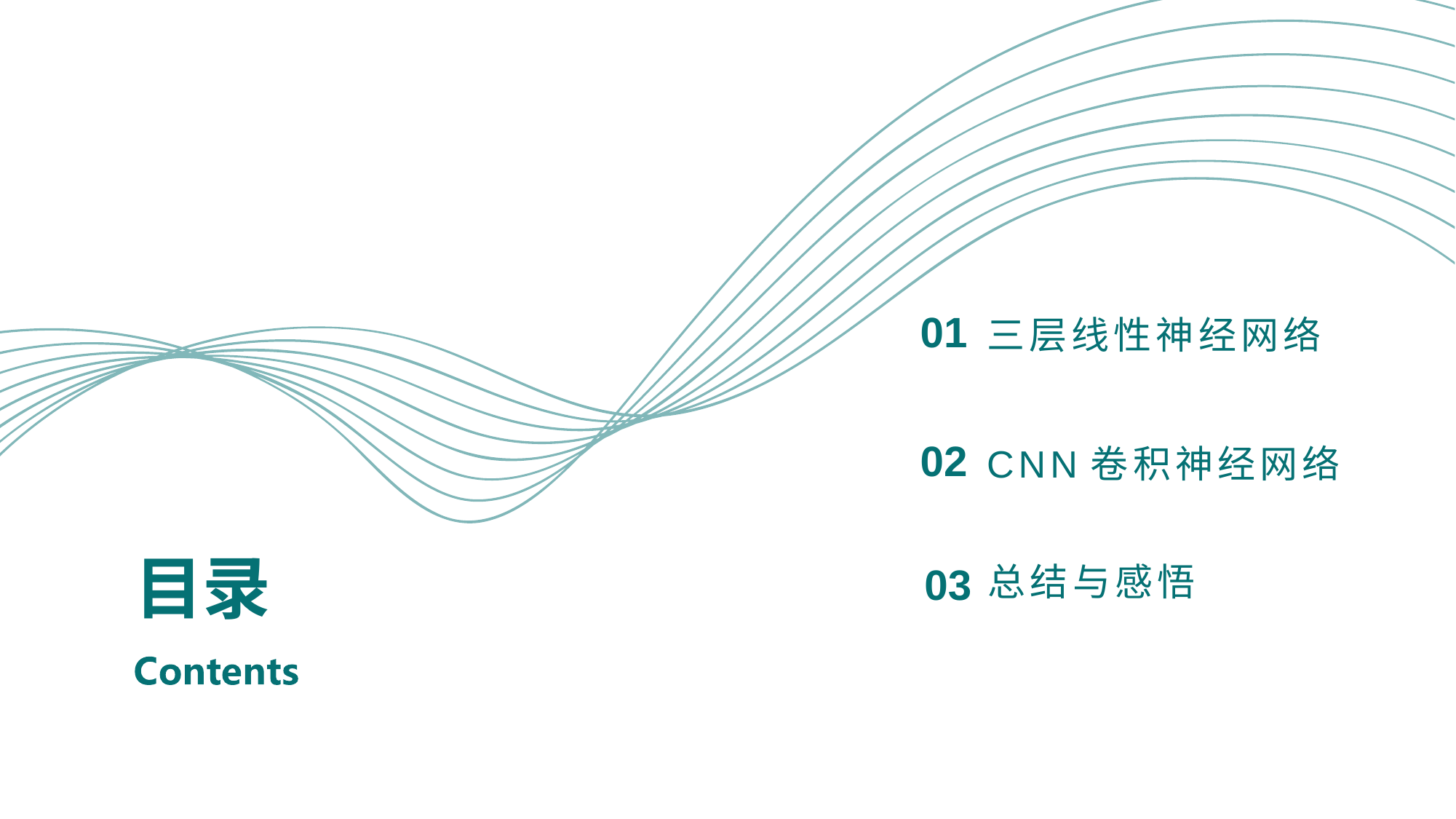

01
三层线性神经网络
02
CNN卷积神经网络
# 目录
03
总结与感悟